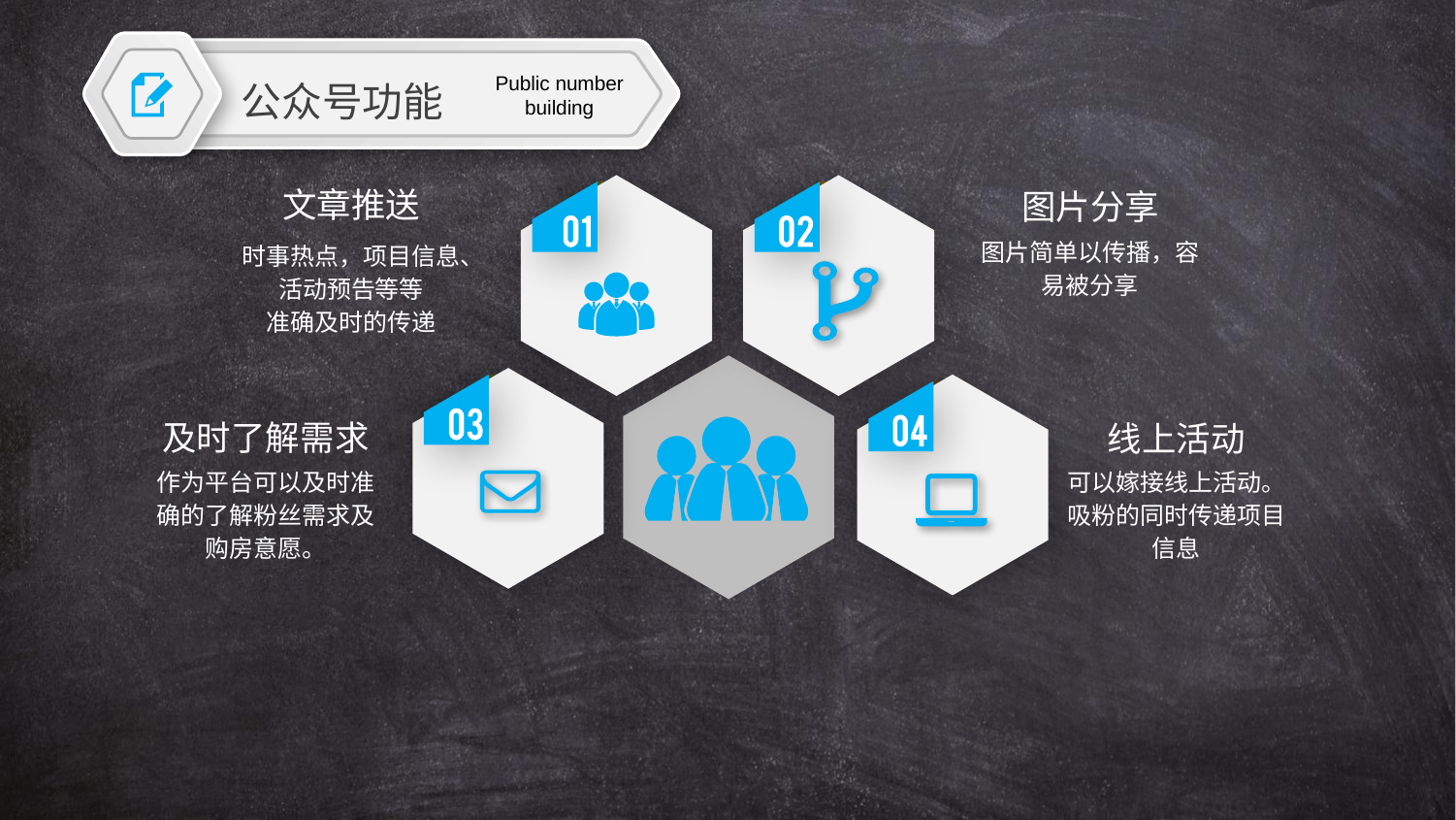

Public number building
公众号功能

文章推送
时事热点，项目信息、活动预告等等
准确及时的传递
图片分享
图片简单以传播，容易被分享

及时了解需求
作为平台可以及时准确的了解粉丝需求及购房意愿。
线上活动
可以嫁接线上活动。
吸粉的同时传递项目信息